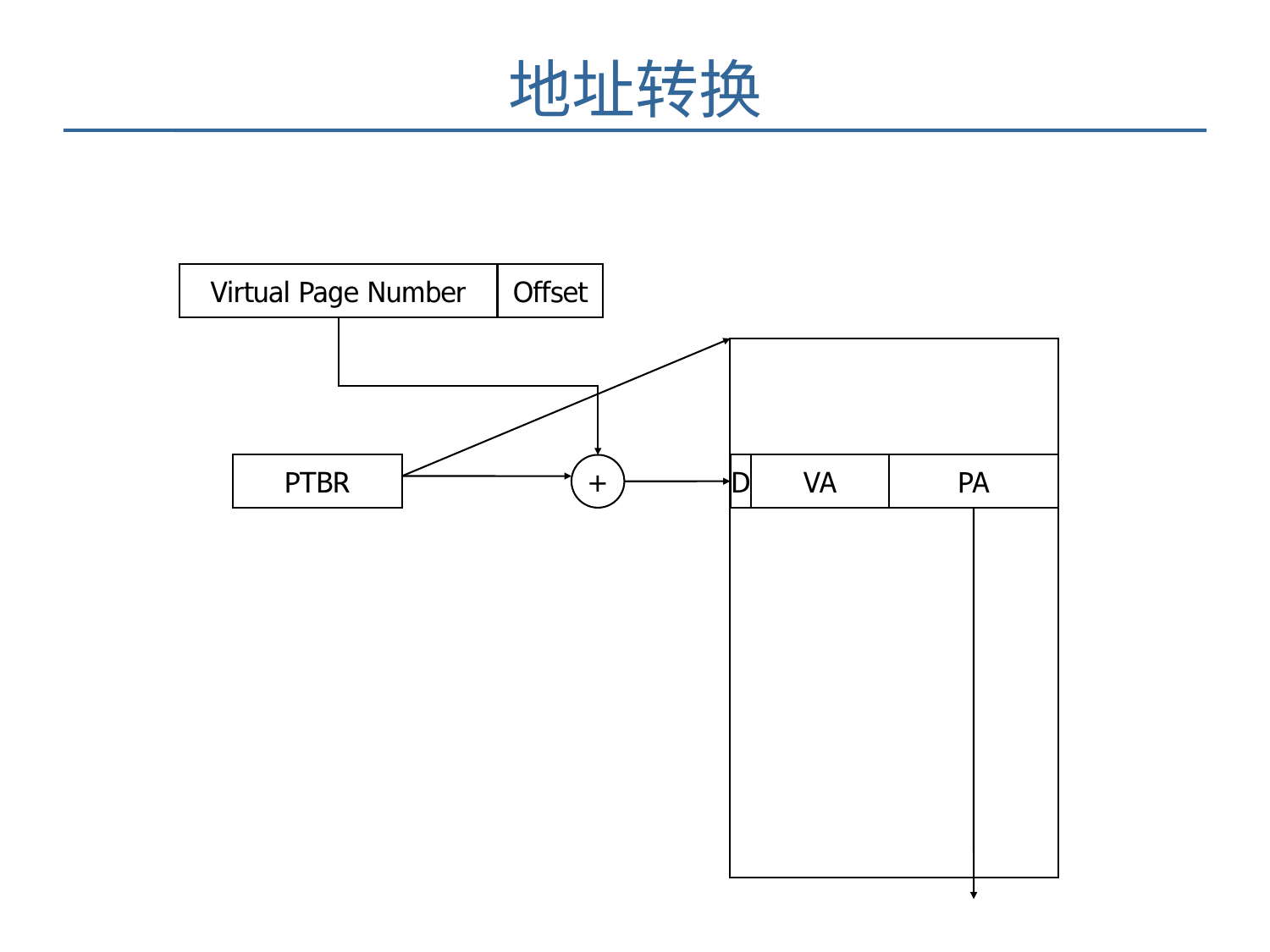

# 地址转换
Virtual Page Number
Offset

PTBR
+
D
VA
PA